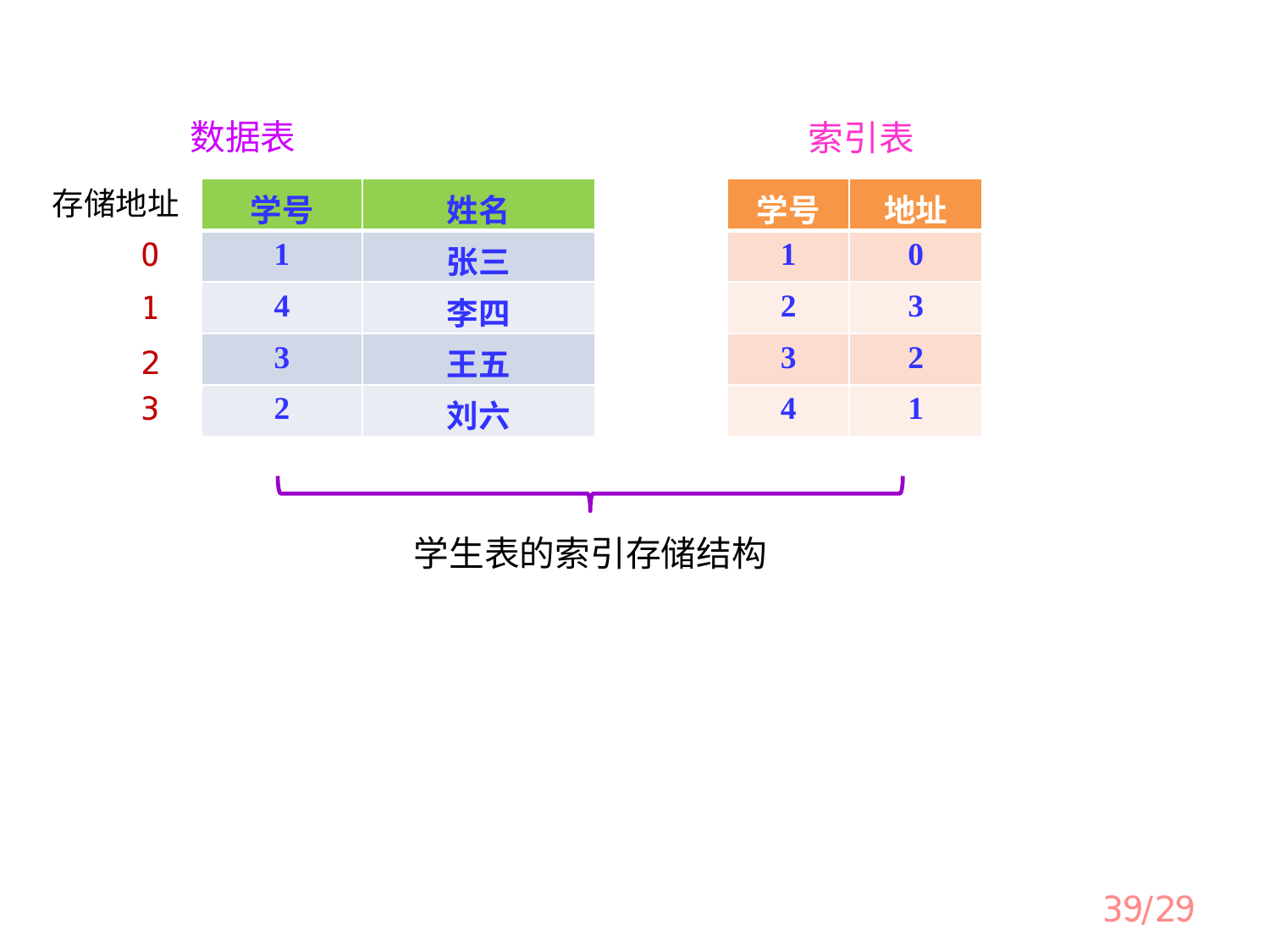

数据表
索引表
存储地址
| 学号 | 姓名 |
| --- | --- |
| 1 | 张三 |
| 4 | 李四 |
| 3 | 王五 |
| 2 | 刘六 |
| 学号 | 地址 |
| --- | --- |
| 1 | 0 |
| 2 | 3 |
| 3 | 2 |
| 4 | 1 |
0
1
2
3

学生表的索引存储结构
39/29